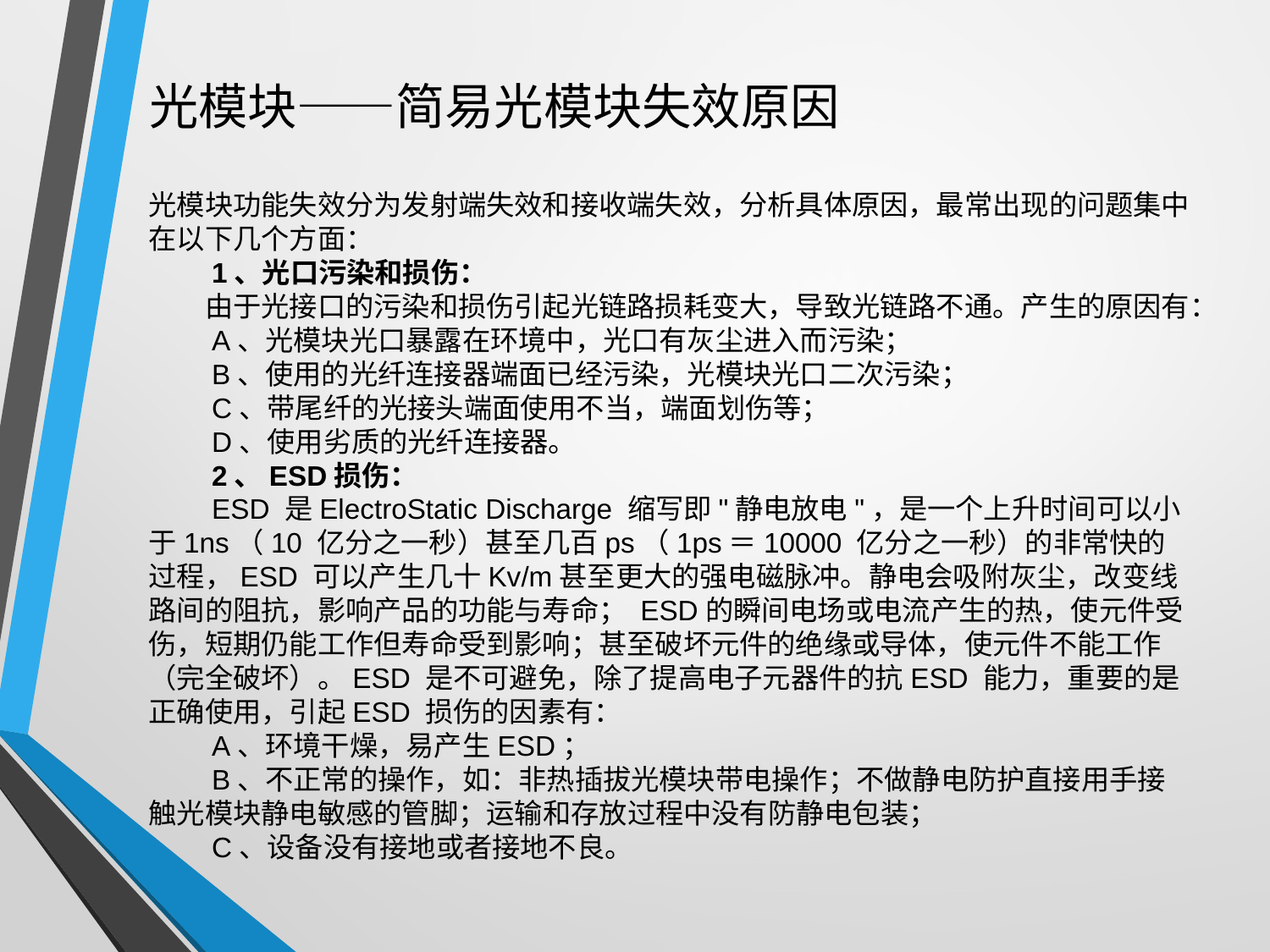

光模块——简易光模块失效原因
光模块功能失效分为发射端失效和接收端失效，分析具体原因，最常出现的问题集中在以下几个方面：
　　1、光口污染和损伤：
　　由于光接口的污染和损伤引起光链路损耗变大，导致光链路不通。产生的原因有：
　　A、光模块光口暴露在环境中，光口有灰尘进入而污染；
　　B、使用的光纤连接器端面已经污染，光模块光口二次污染；
　　C、带尾纤的光接头端面使用不当，端面划伤等；
　　D、使用劣质的光纤连接器。
　　2、ESD损伤：
　　ESD 是ElectroStatic Discharge 缩写即"静电放电"，是一个上升时间可以小于1ns（10 亿分之一秒）甚至几百ps（1ps＝10000 亿分之一秒）的非常快的过程，ESD 可以产生几十Kv/m甚至更大的强电磁脉冲。静电会吸附灰尘，改变线路间的阻抗，影响产品的功能与寿命； ESD的瞬间电场或电流产生的热，使元件受伤，短期仍能工作但寿命受到影响；甚至破坏元件的绝缘或导体，使元件不能工作（完全破坏）。ESD 是不可避免，除了提高电子元器件的抗ESD 能力，重要的是正确使用，引起ESD 损伤的因素有：
　　A、环境干燥，易产生ESD；
　　B、不正常的操作，如：非热插拔光模块带电操作；不做静电防护直接用手接触光模块静电敏感的管脚；运输和存放过程中没有防静电包装；
　　C、设备没有接地或者接地不良。